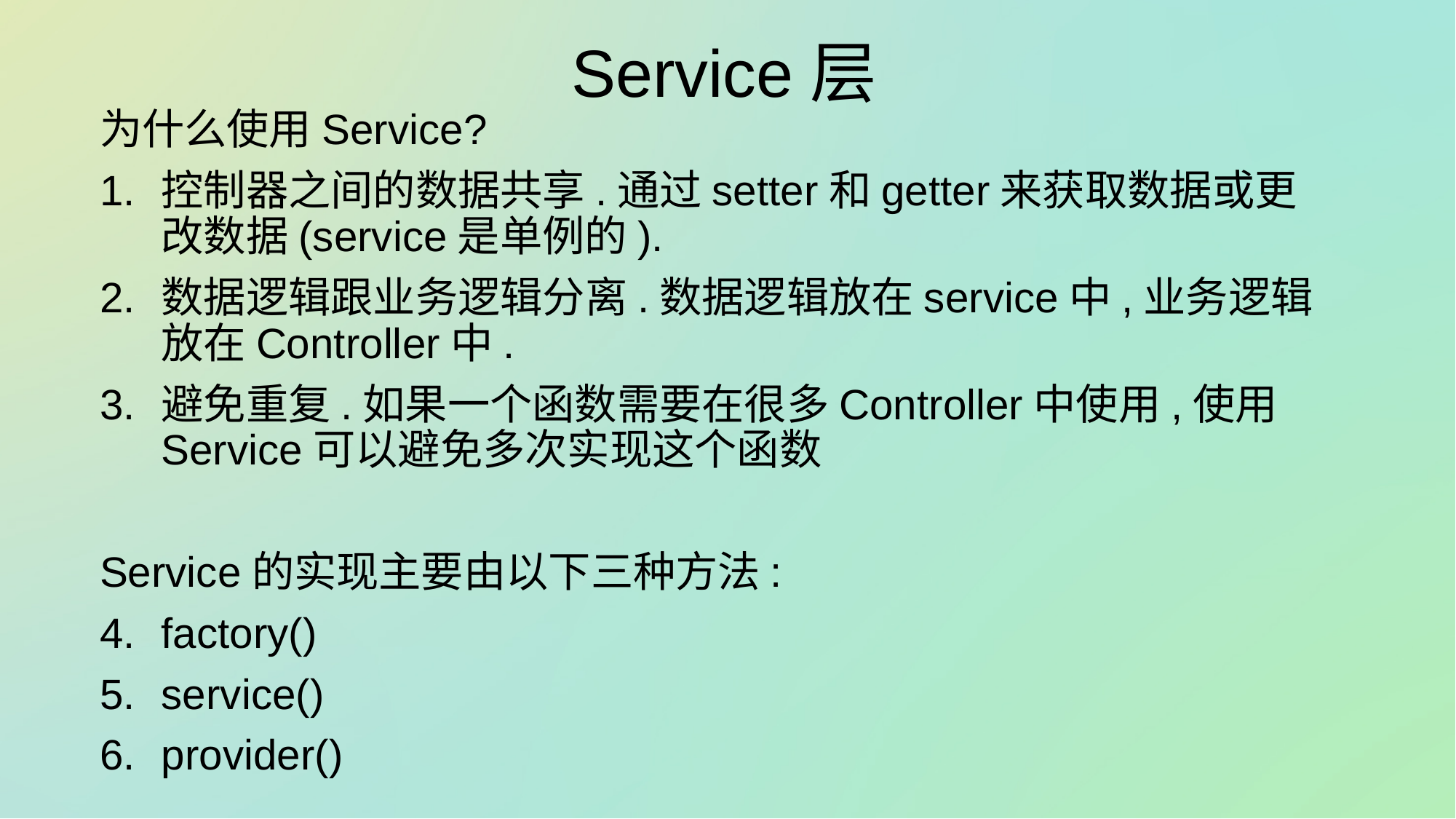

# Service层
为什么使用Service?
控制器之间的数据共享.通过setter和getter来获取数据或更改数据(service是单例的).
数据逻辑跟业务逻辑分离.数据逻辑放在service中,业务逻辑放在Controller中.
避免重复.如果一个函数需要在很多Controller中使用,使用Service可以避免多次实现这个函数

Service的实现主要由以下三种方法:
factory()
service()
provider()